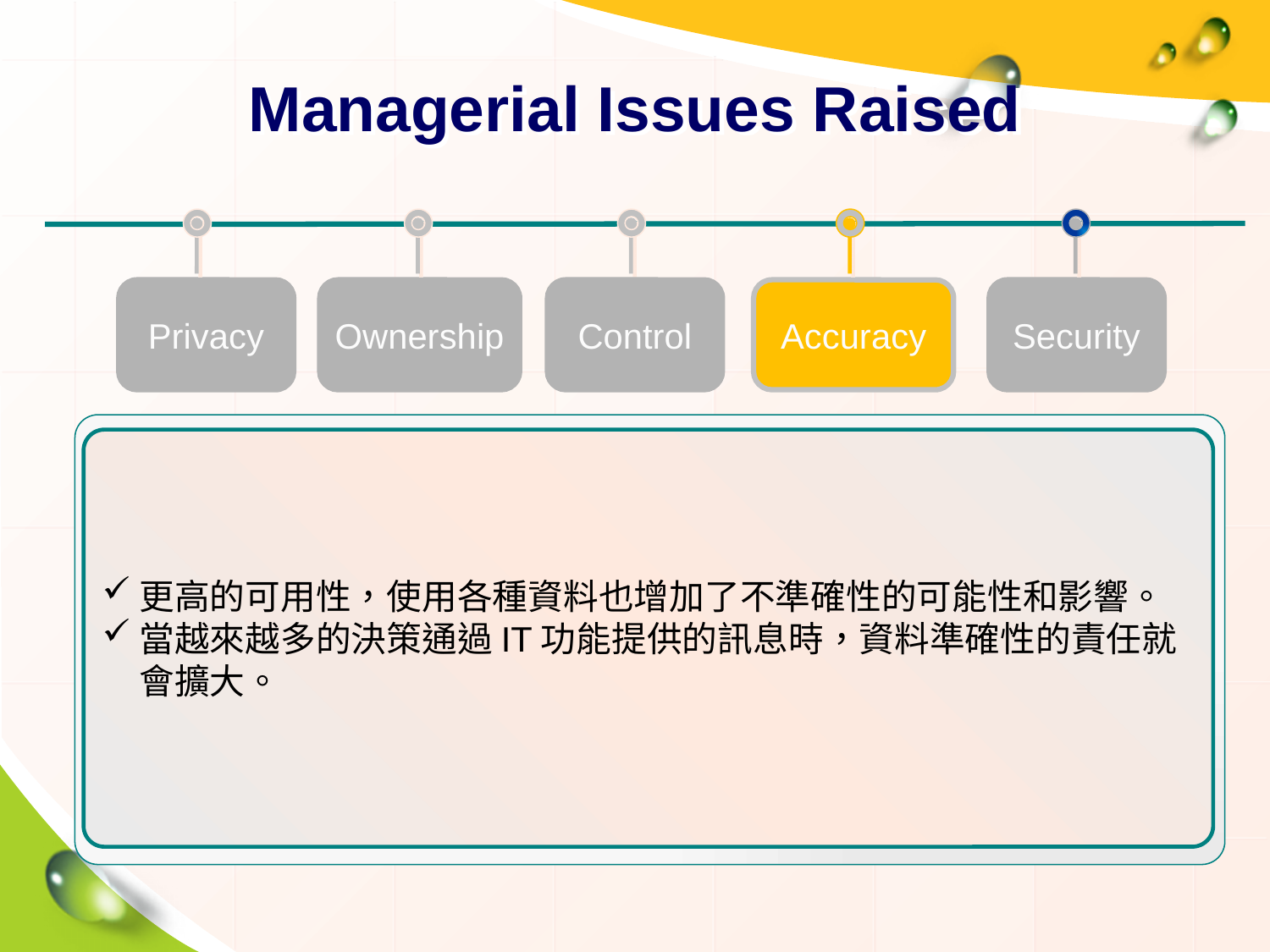

# Managerial Issues Raised

Accuracy
Security
Privacy
Ownership
Control

更高的可用性，使用各種資料也增加了不準確性的可能性和影響。
當越來越多的決策通過IT功能提供的訊息時，資料準確性的責任就會擴大。